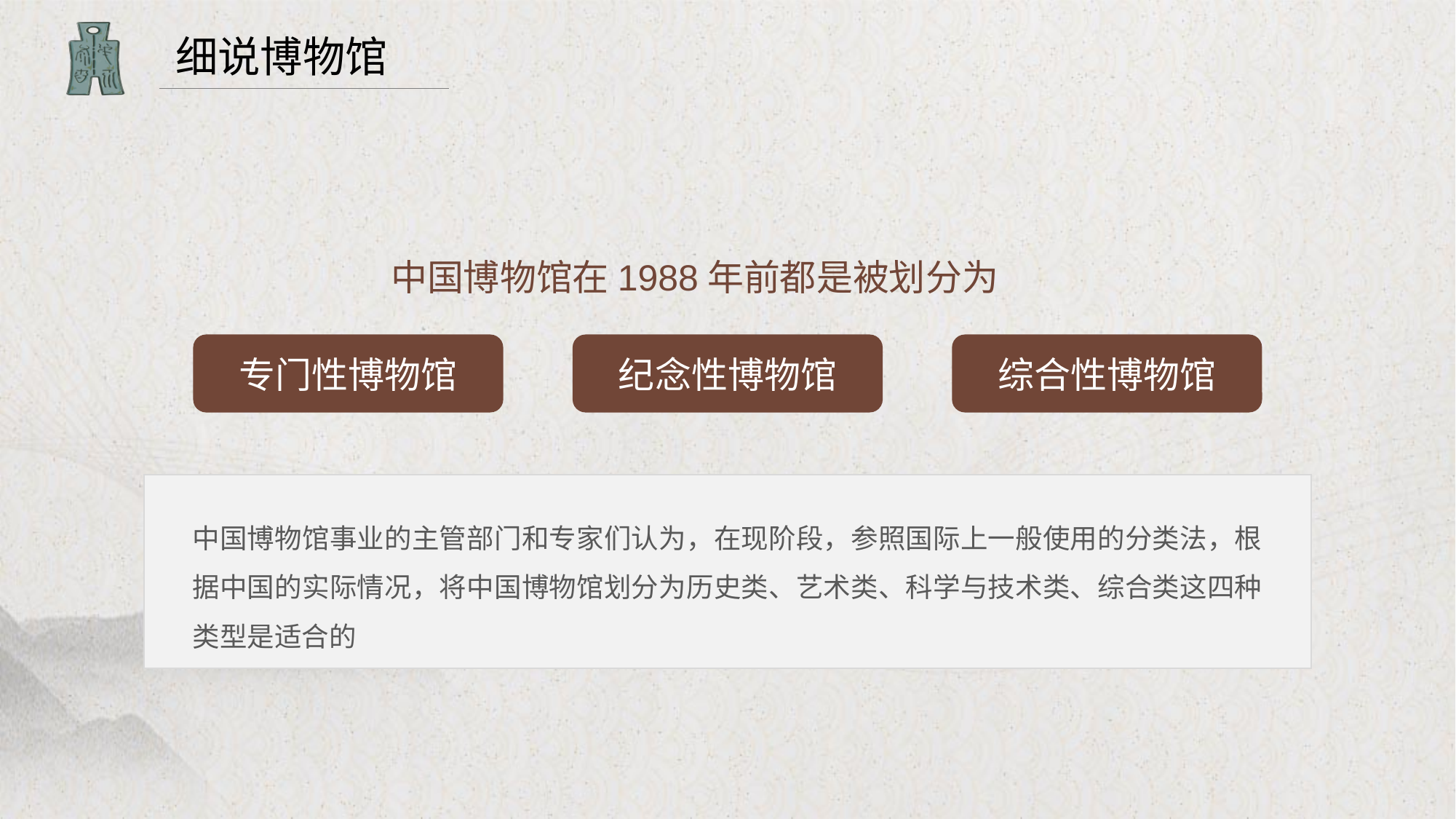

中国博物馆在1988年前都是被划分为
专门性博物馆
纪念性博物馆
综合性博物馆

中国博物馆事业的主管部门和专家们认为，在现阶段，参照国际上一般使用的分类法，根据中国的实际情况，将中国博物馆划分为历史类、艺术类、科学与技术类、综合类这四种类型是适合的